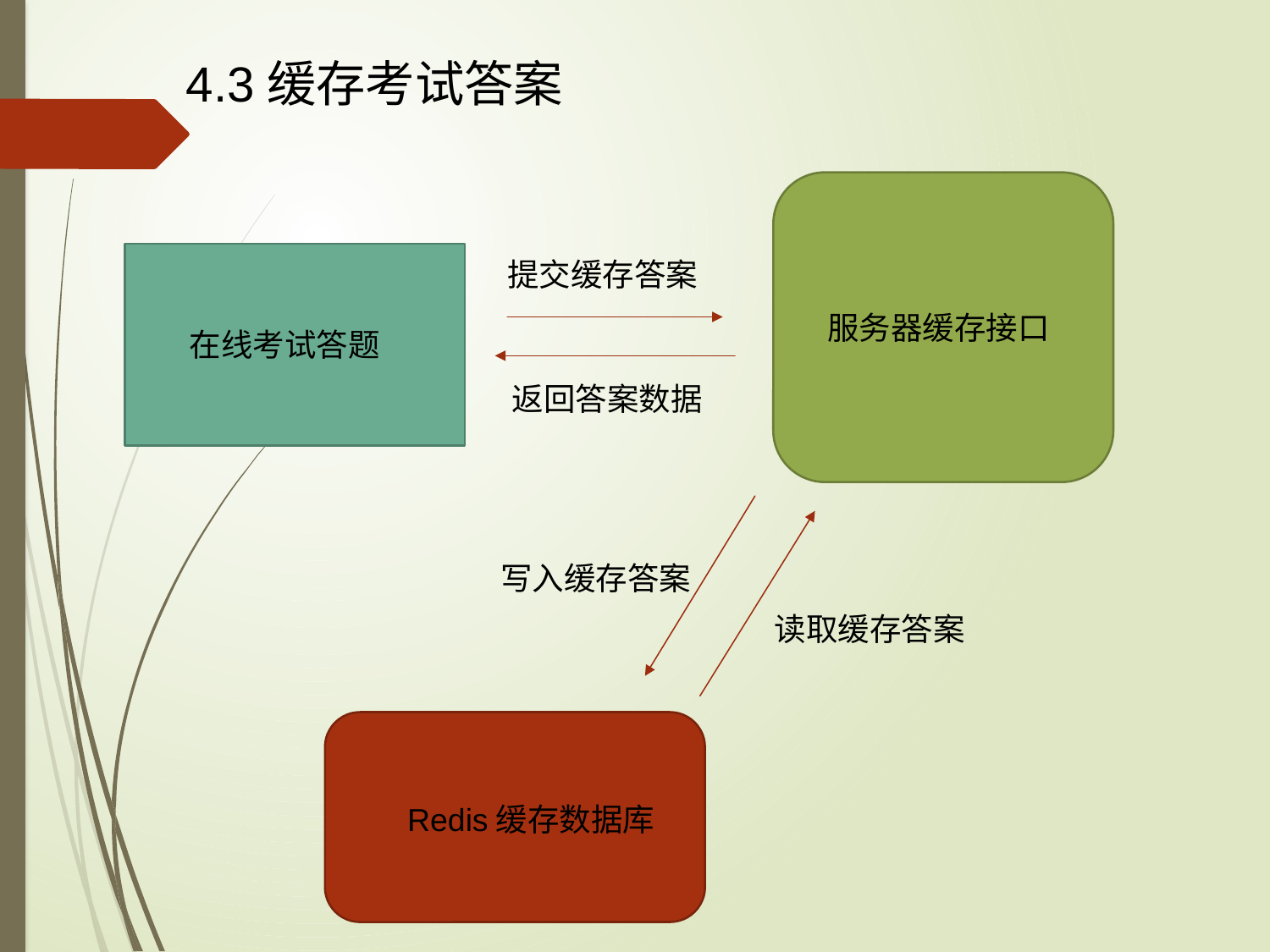

4.3缓存考试答案

提交缓存答案
服务器缓存接口
在线考试答题
返回答案数据
写入缓存答案
读取缓存答案

Redis缓存数据库